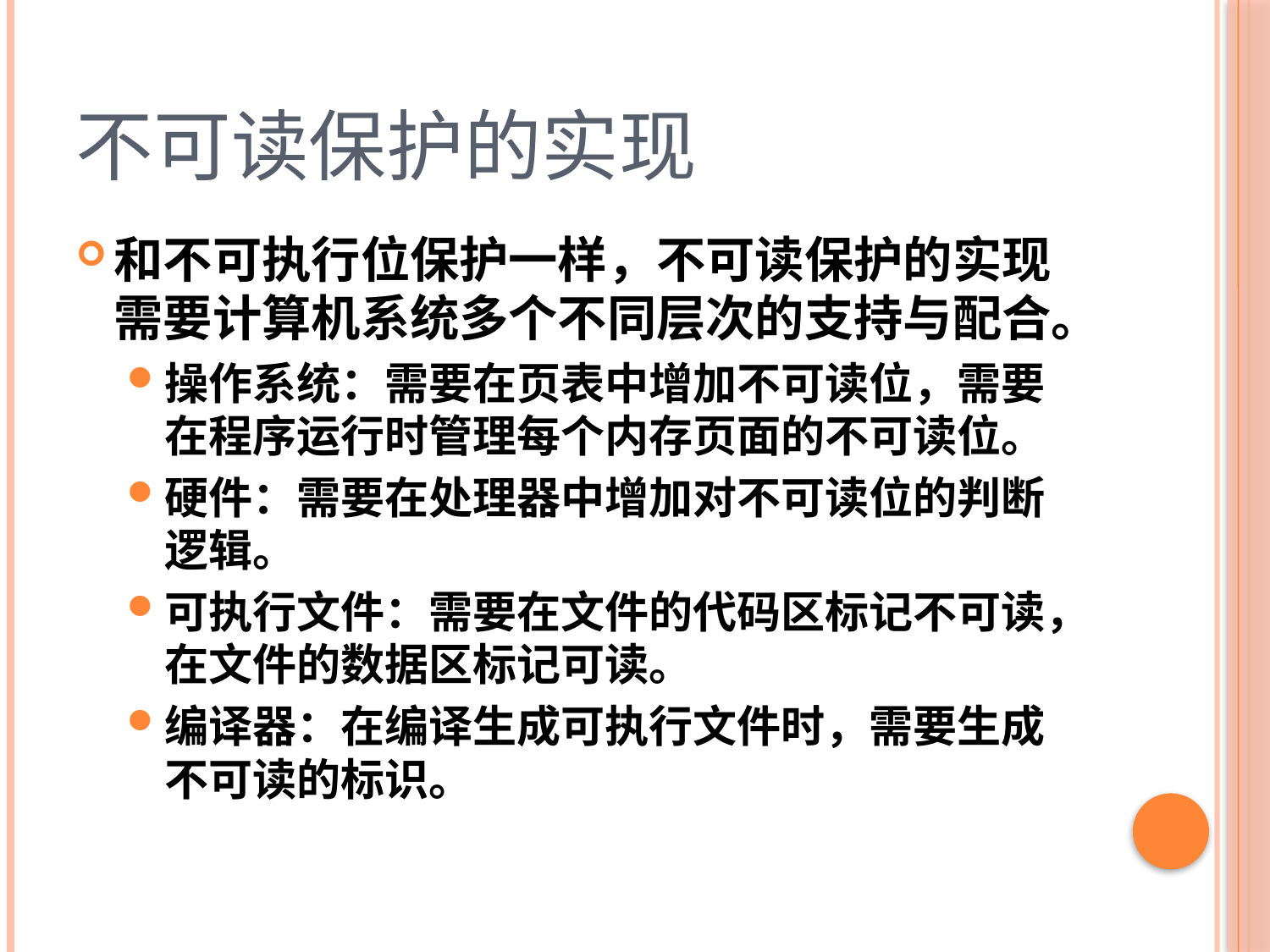

# 不可读保护的实现
和不可执行位保护一样，不可读保护的实现需要计算机系统多个不同层次的支持与配合。
操作系统：需要在页表中增加不可读位，需要在程序运行时管理每个内存页面的不可读位。
硬件：需要在处理器中增加对不可读位的判断逻辑。
可执行文件：需要在文件的代码区标记不可读，在文件的数据区标记可读。
编译器：在编译生成可执行文件时，需要生成不可读的标识。